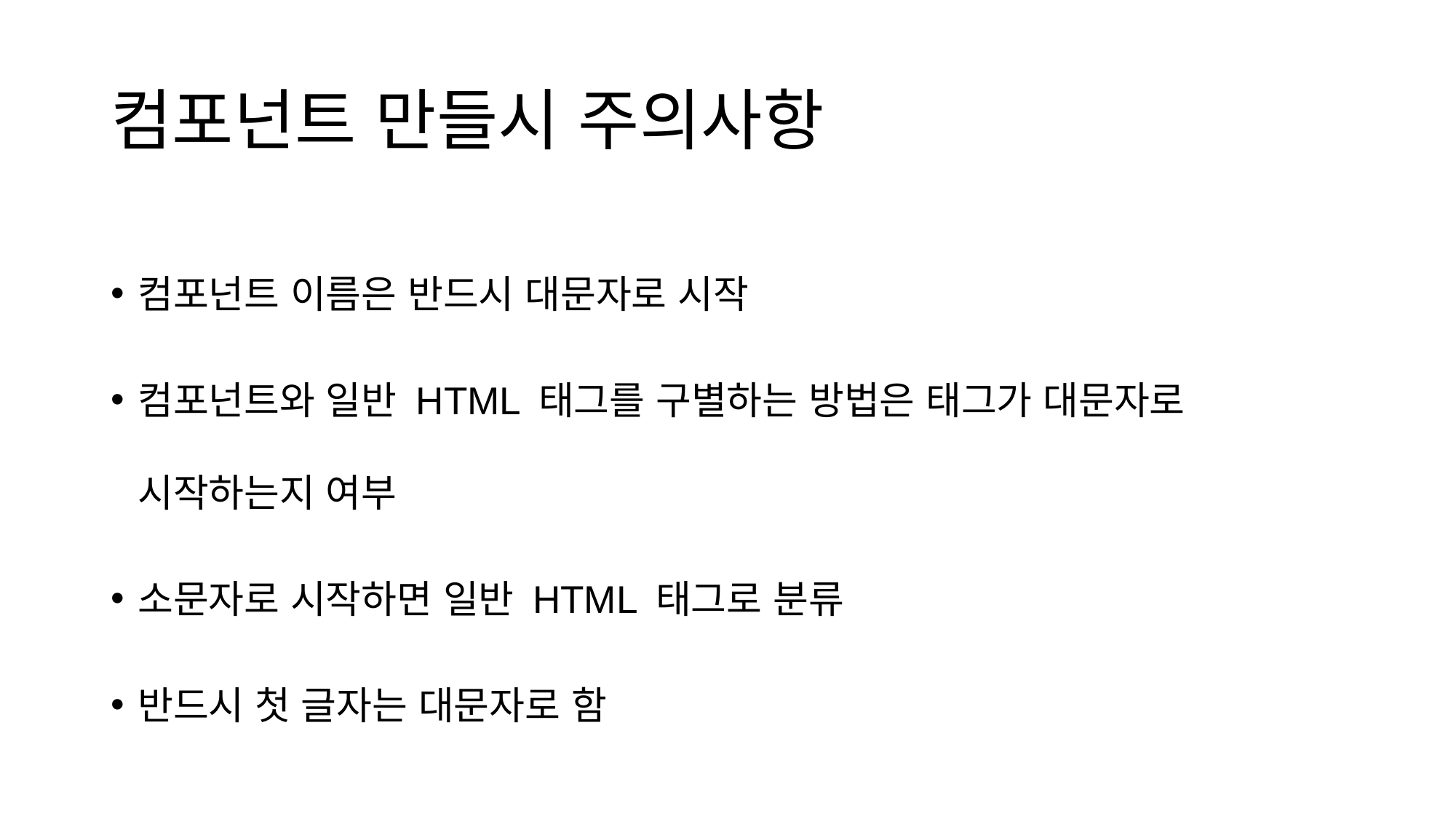

# 컴포넌트 만들시 주의사항
컴포넌트 이름은 반드시 대문자로 시작
컴포넌트와 일반 HTML 태그를 구별하는 방법은 태그가 대문자로 시작하는지 여부
소문자로 시작하면 일반 HTML 태그로 분류
반드시 첫 글자는 대문자로 함